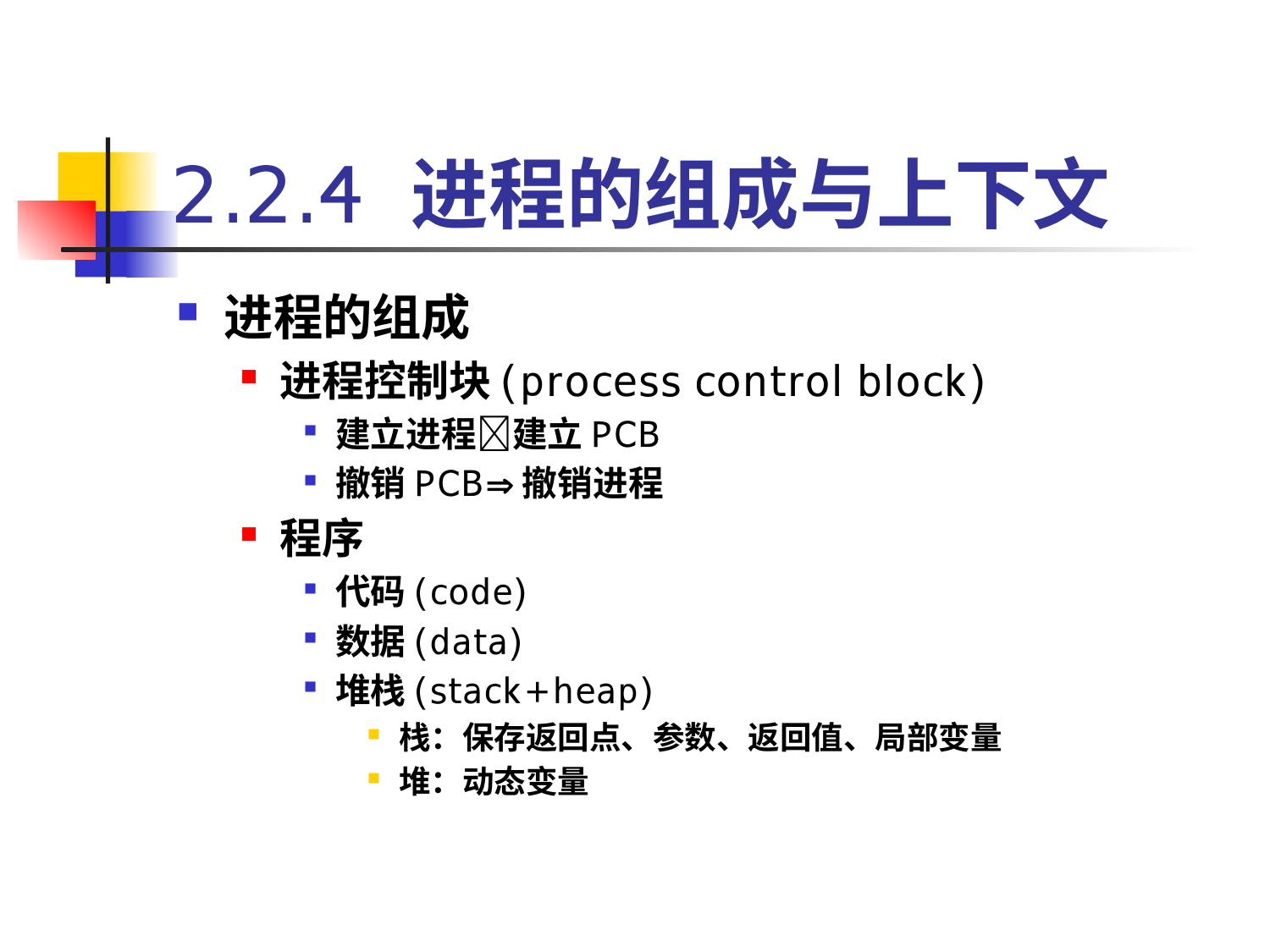

# 2.2.4 进程的组成与上下文
进程的组成
进程控制块(process control block)
建立进程⇒建立PCB
撤销PCB⇒撤销进程
程序
代码(code)
数据(data)
堆栈(stack+heap)
栈：保存返回点、参数、返回值、局部变量
堆：动态变量